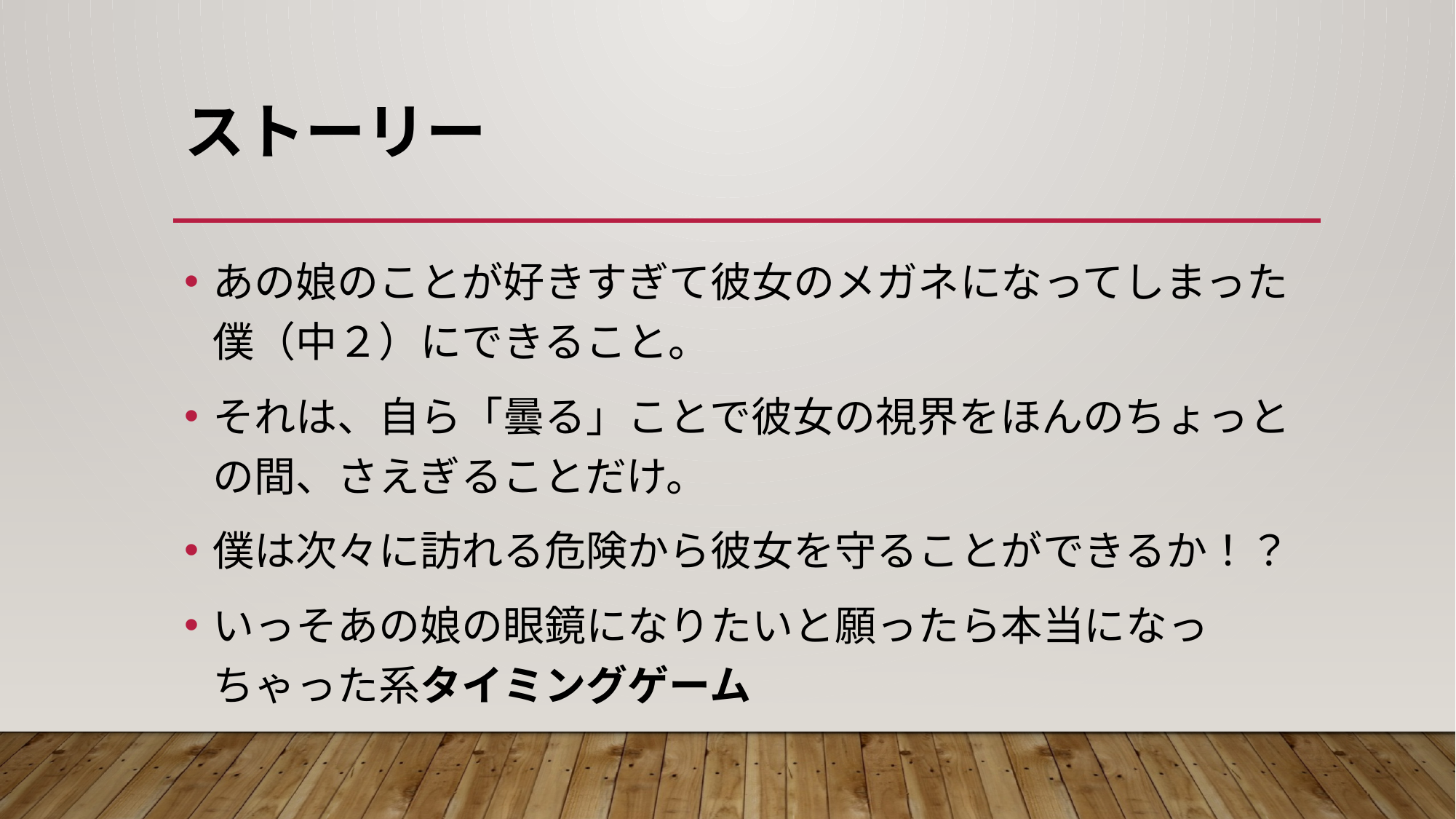

# ストーリー
あの娘のことが好きすぎて彼女のメガネになってしまった僕（中２）にできること。
それは、自ら「曇る」ことで彼女の視界をほんのちょっとの間、さえぎることだけ。
僕は次々に訪れる危険から彼女を守ることができるか！？
いっそあの娘の眼鏡になりたいと願ったら本当になっちゃった系タイミングゲーム